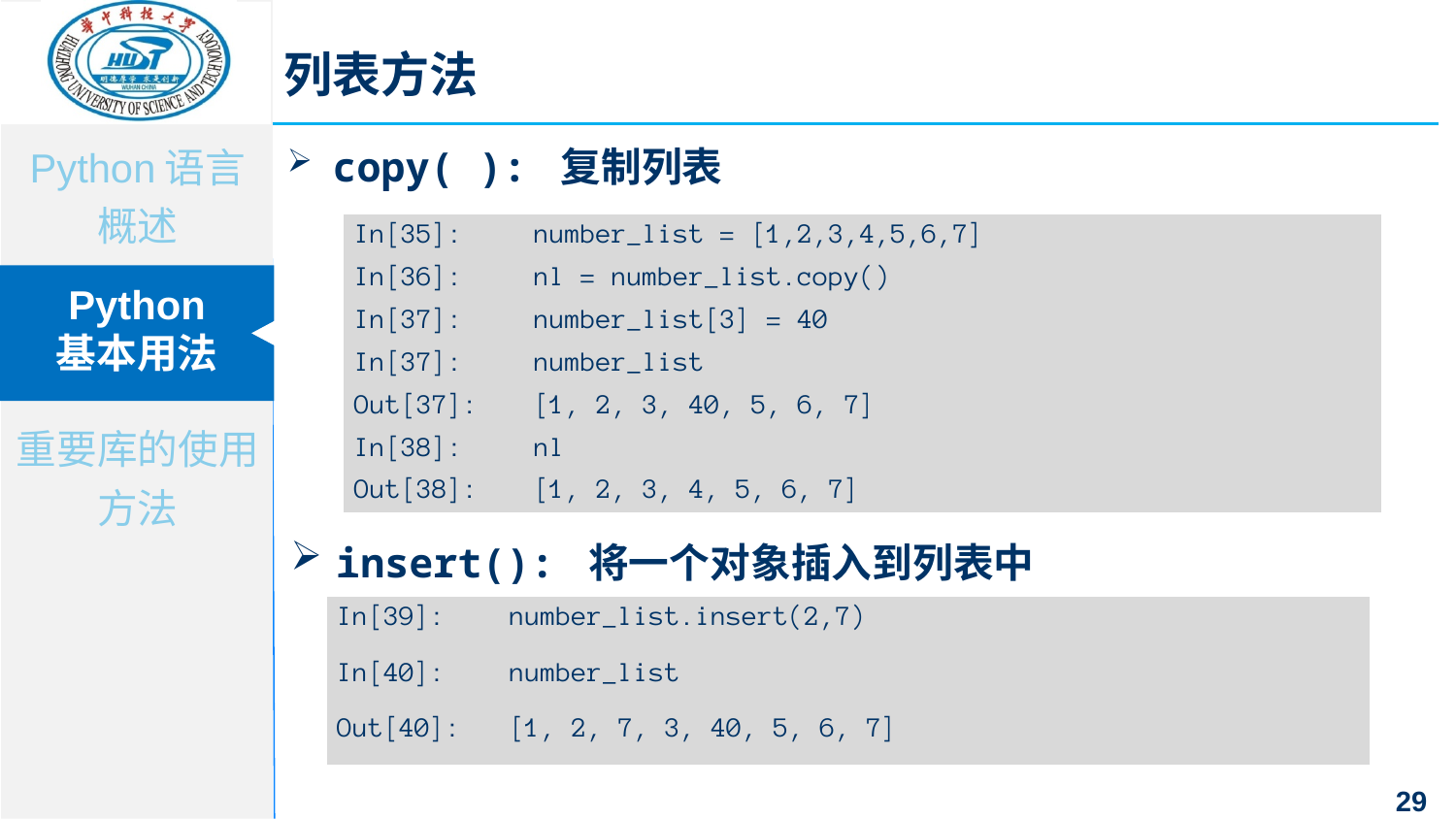

列表方法
copy( ): 复制列表
| In[35]: | number\_list = [1,2,3,4,5,6,7] |
| --- | --- |
| In[36]: | nl = number\_list.copy() |
| In[37]: | number\_list[3] = 40 |
| In[37]: | number\_list |
| Out[37]: | [1, 2, 3, 40, 5, 6, 7] |
| In[38]: | nl |
| Out[38]: | [1, 2, 3, 4, 5, 6, 7] |
insert(): 将一个对象插入到列表中
| In[39]: | number\_list.insert(2,7) |
| --- | --- |
| In[40]: | number\_list |
| Out[40]: | [1, 2, 7, 3, 40, 5, 6, 7] |